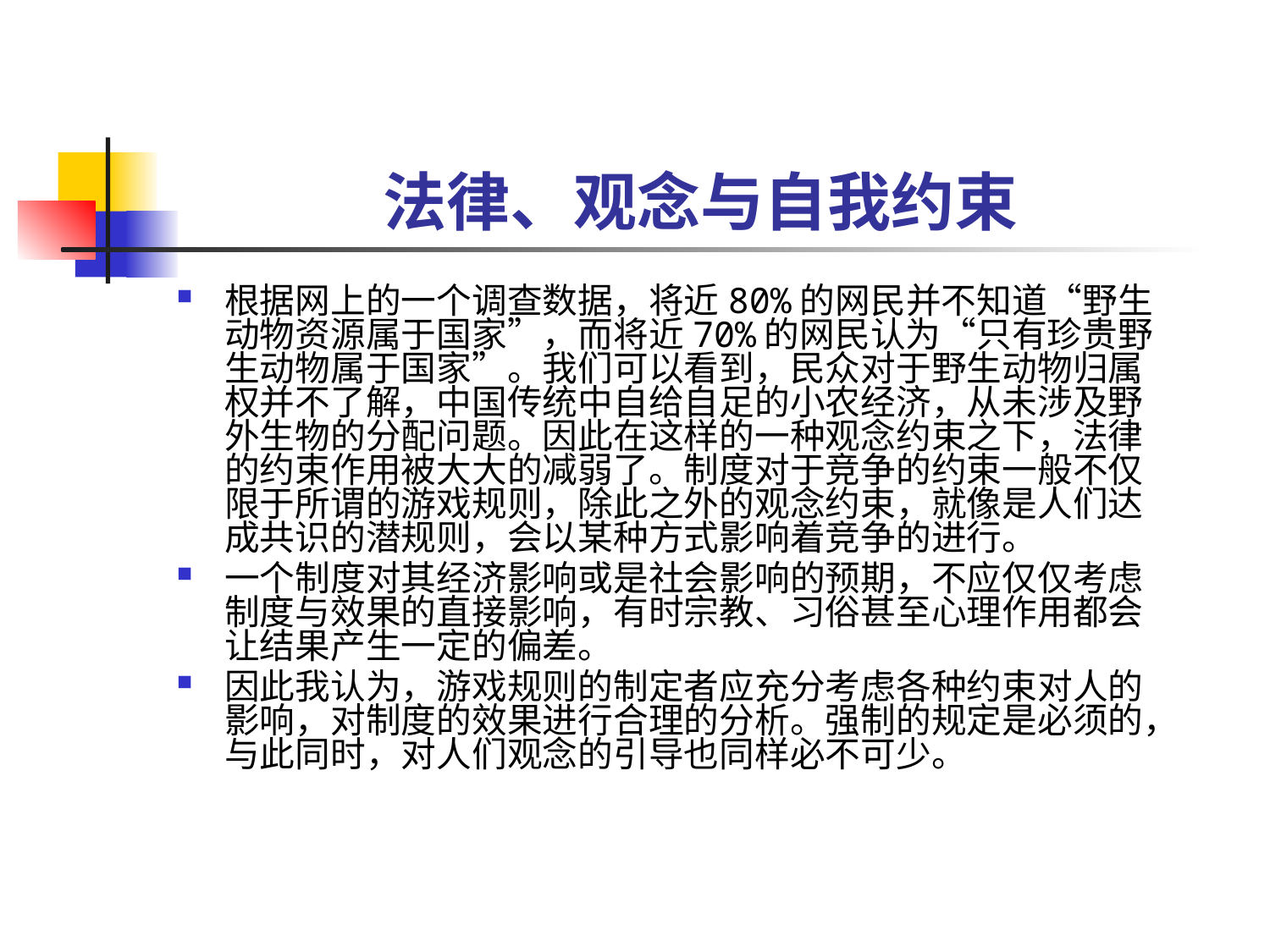

# 法律、观念与自我约束
根据网上的一个调查数据，将近80%的网民并不知道“野生动物资源属于国家”，而将近70%的网民认为“只有珍贵野生动物属于国家”。我们可以看到，民众对于野生动物归属权并不了解，中国传统中自给自足的小农经济，从未涉及野外生物的分配问题。因此在这样的一种观念约束之下，法律的约束作用被大大的减弱了。制度对于竞争的约束一般不仅限于所谓的游戏规则，除此之外的观念约束，就像是人们达成共识的潜规则，会以某种方式影响着竞争的进行。
一个制度对其经济影响或是社会影响的预期，不应仅仅考虑制度与效果的直接影响，有时宗教、习俗甚至心理作用都会让结果产生一定的偏差。
因此我认为，游戏规则的制定者应充分考虑各种约束对人的影响，对制度的效果进行合理的分析。强制的规定是必须的，与此同时，对人们观念的引导也同样必不可少。